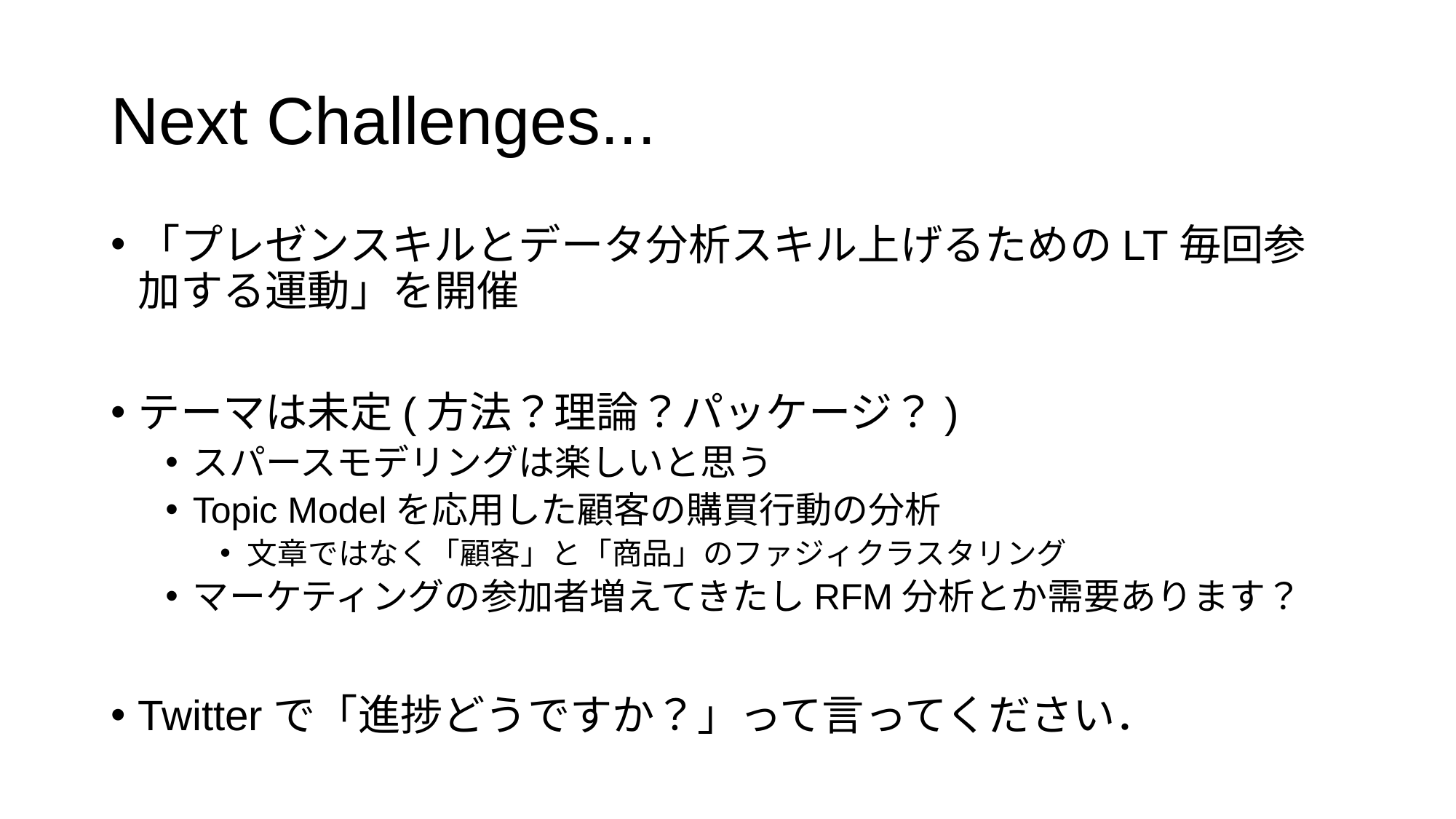

# Next Challenges...
「プレゼンスキルとデータ分析スキル上げるためのLT毎回参加する運動」を開催

テーマは未定(方法？理論？パッケージ？)
スパースモデリングは楽しいと思う
Topic Modelを応用した顧客の購買行動の分析
文章ではなく「顧客」と「商品」のファジィクラスタリング
マーケティングの参加者増えてきたしRFM分析とか需要あります？

Twitterで「進捗どうですか？」って言ってください．